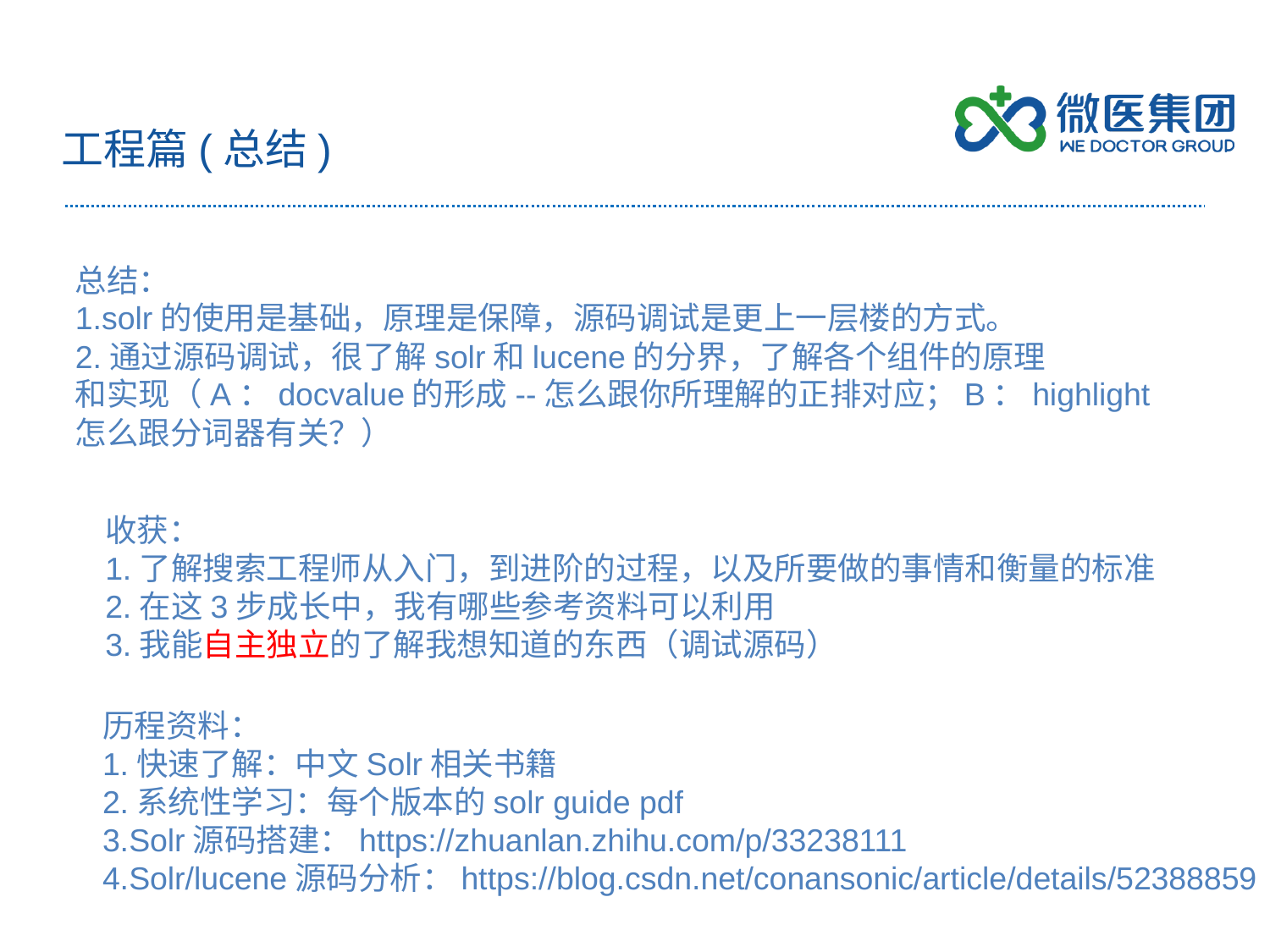

工程篇(总结)
总结：
1.solr的使用是基础，原理是保障，源码调试是更上一层楼的方式。
2.通过源码调试，很了解solr和lucene的分界，了解各个组件的原理
和实现（A：docvalue的形成--怎么跟你所理解的正排对应；B：highlight
怎么跟分词器有关？）
收获：
1.了解搜索工程师从入门，到进阶的过程，以及所要做的事情和衡量的标准
2.在这3步成长中，我有哪些参考资料可以利用
3.我能自主独立的了解我想知道的东西（调试源码）
历程资料：
1.快速了解：中文Solr相关书籍
2.系统性学习：每个版本的solr guide pdf
3.Solr源码搭建：https://zhuanlan.zhihu.com/p/33238111
4.Solr/lucene源码分析：https://blog.csdn.net/conansonic/article/details/52388859